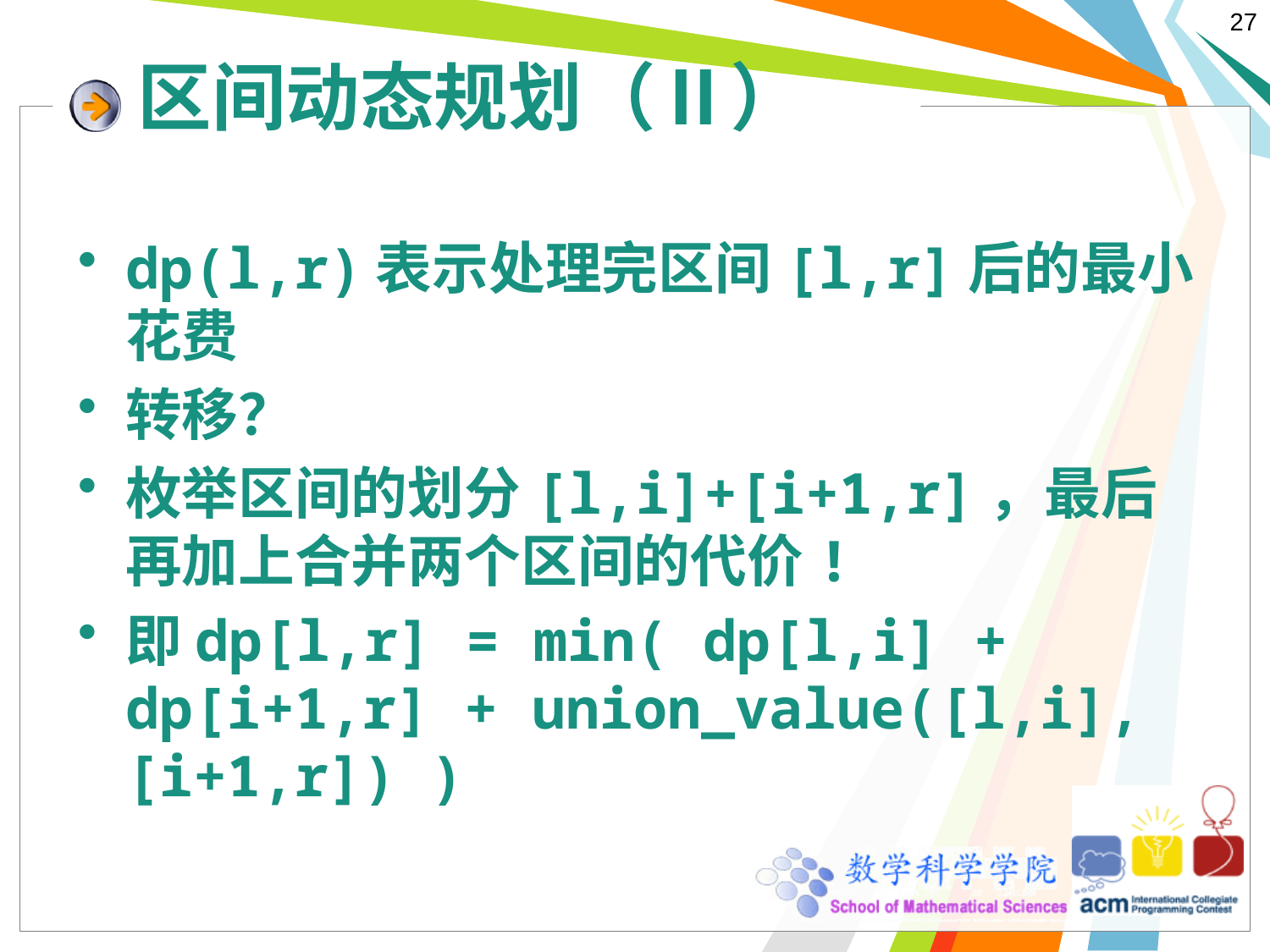

# 区间动态规划（Ⅱ）
dp(l,r)表示处理完区间[l,r]后的最小花费
转移？
枚举区间的划分[l,i]+[i+1,r]，最后再加上合并两个区间的代价!
即dp[l,r] = min( dp[l,i] + dp[i+1,r] + union_value([l,i],[i+1,r]) )